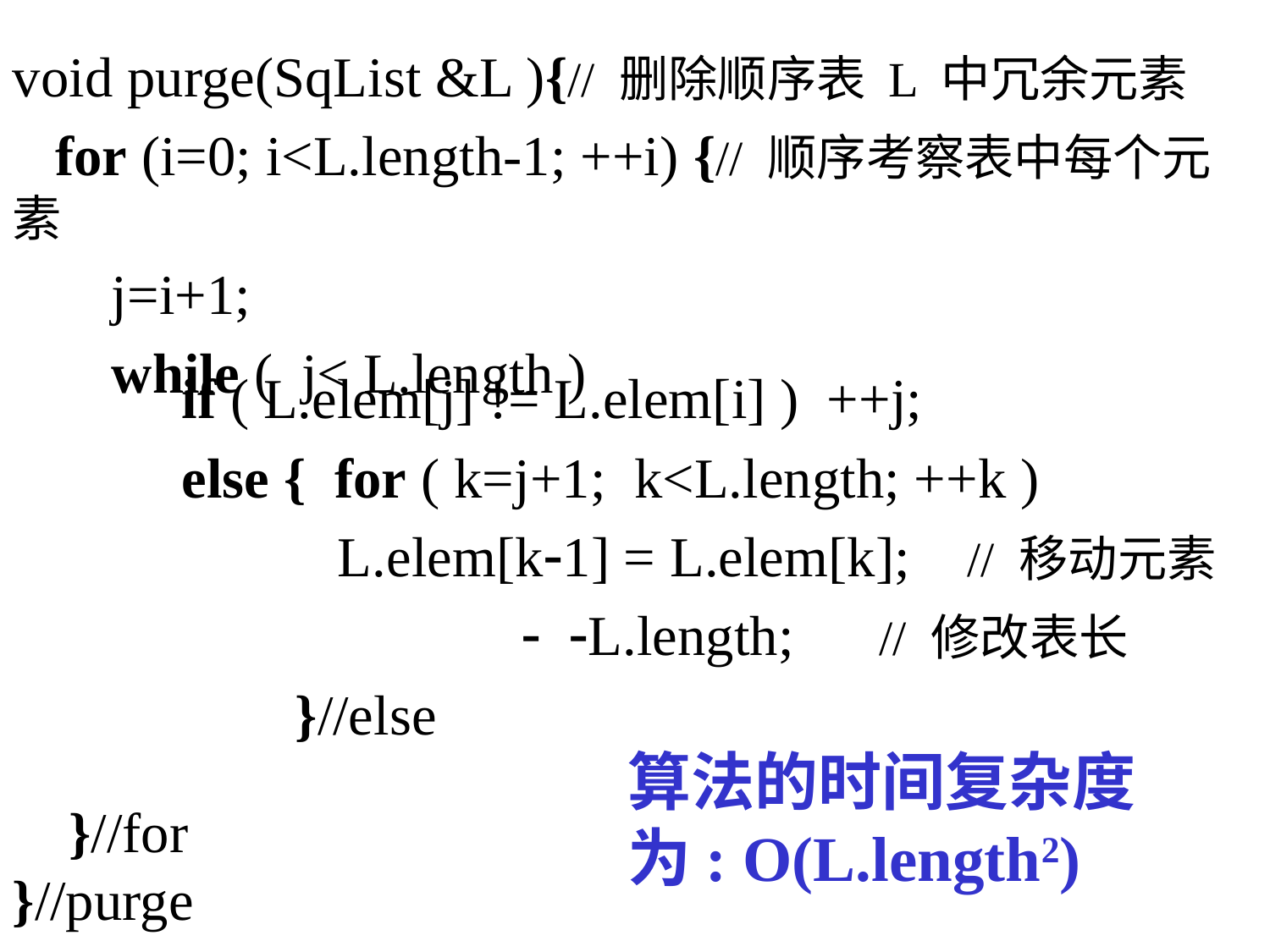

void purge(SqList &L ){// 删除顺序表 L 中冗余元素
   for (i=0; i<L.length-1; ++i) {// 顺序考察表中每个元素
       j=i+1;
       while (  j< L.length )

    }//for
}//purge
if ( L.elem[j] != L.elem[i] )  ++j;
else {  for ( k=j+1;  k<L.length; ++k )
           L.elem[k−1] = L.elem[k];    // 移动元素
            − −L.length;      // 修改表长
        }//else
算法的时间复杂度为: O(L.length2)